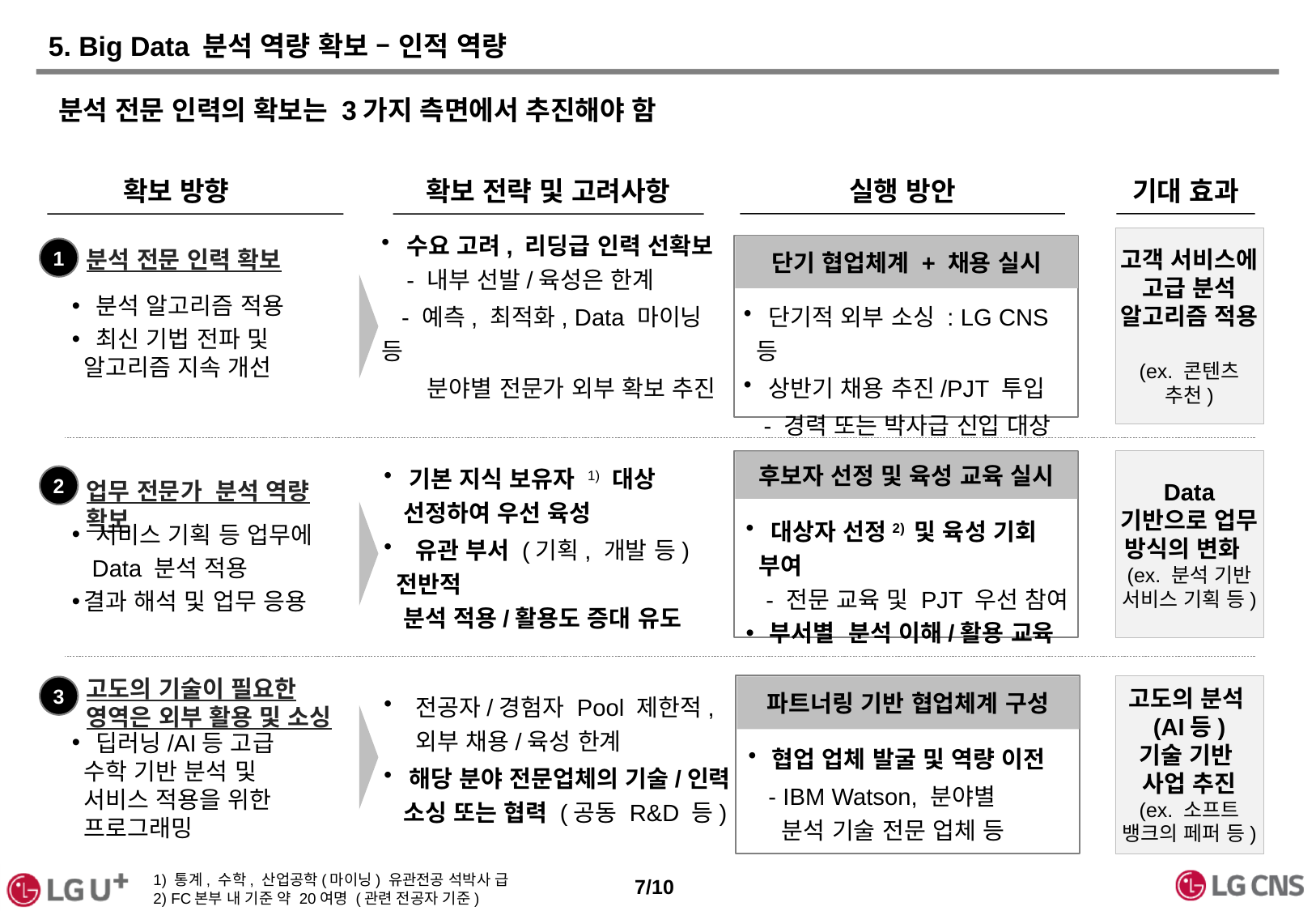

# 5. Big Data 분석 역량 확보 – 인적 역량
분석 전문 인력의 확보는 3가지 측면에서 추진해야 함
실행 방안

기대 효과

확보 방향

확보 전략 및 고려사항

분석 전문 인력 확보
고객 서비스에 고급 분석 알고리즘 적용
(ex. 콘텐츠 추천)
 수요 고려, 리딩급 인력 선확보
 - 내부 선발/육성은 한계
   - 예측, 최적화, Data 마이닝 등
      분야별 전문가 외부 확보 추진

단기 협업체계 + 채용 실시
1
 단기적 외부 소싱 : LG CNS 등
 상반기 채용 추진/PJT 투입
   - 경력 또는 박사급 신입 대상
 분석 알고리즘 적용
 최신 기법 전파 및
알고리즘 지속 개선

Data 기반으로 업무 방식의 변화
(ex. 분석 기반 서비스 기획 등)
후보자 선정 및 육성 교육 실시
업무 전문가  분석 역량 확보
 기본 지식 보유자 1) 대상
 선정하여 우선 육성
  유관 부서 (기획, 개발 등) 전반적
 분석 적용/활용도 증대 유도
2
 대상자 선정2) 및 육성 기회 부여
   - 전문 교육 및 PJT 우선 참여
부서별  분석 이해/활용 교육
 서비스 기획 등 업무에
   Data 분석 적용
결과 해석 및 업무 응용

고도의 기술이 필요한 영역은 외부 활용 및 소싱

고도의 분석(AI등)
기술 기반
사업 추진
(ex. 소프트 뱅크의 페퍼 등)
파트너링 기반 협업체계 구성
3
  전공자/경험자 Pool 제한적,
  외부 채용/육성 한계
 해당 분야 전문업체의 기술/인력
 소싱 또는 협력 (공동 R&D 등)
 협업 업체 발굴 및 역량 이전
   - IBM Watson, 분야별
     분석 기술 전문 업체 등
 딥러닝/AI등 고급 수학 기반 분석 및 서비스 적용을 위한 프로그래밍

 통계, 수학, 산업공학(마이닝) 유관전공 석박사 급
 FC본부 내 기준 약 20여명 (관련 전공자 기준)
7/10